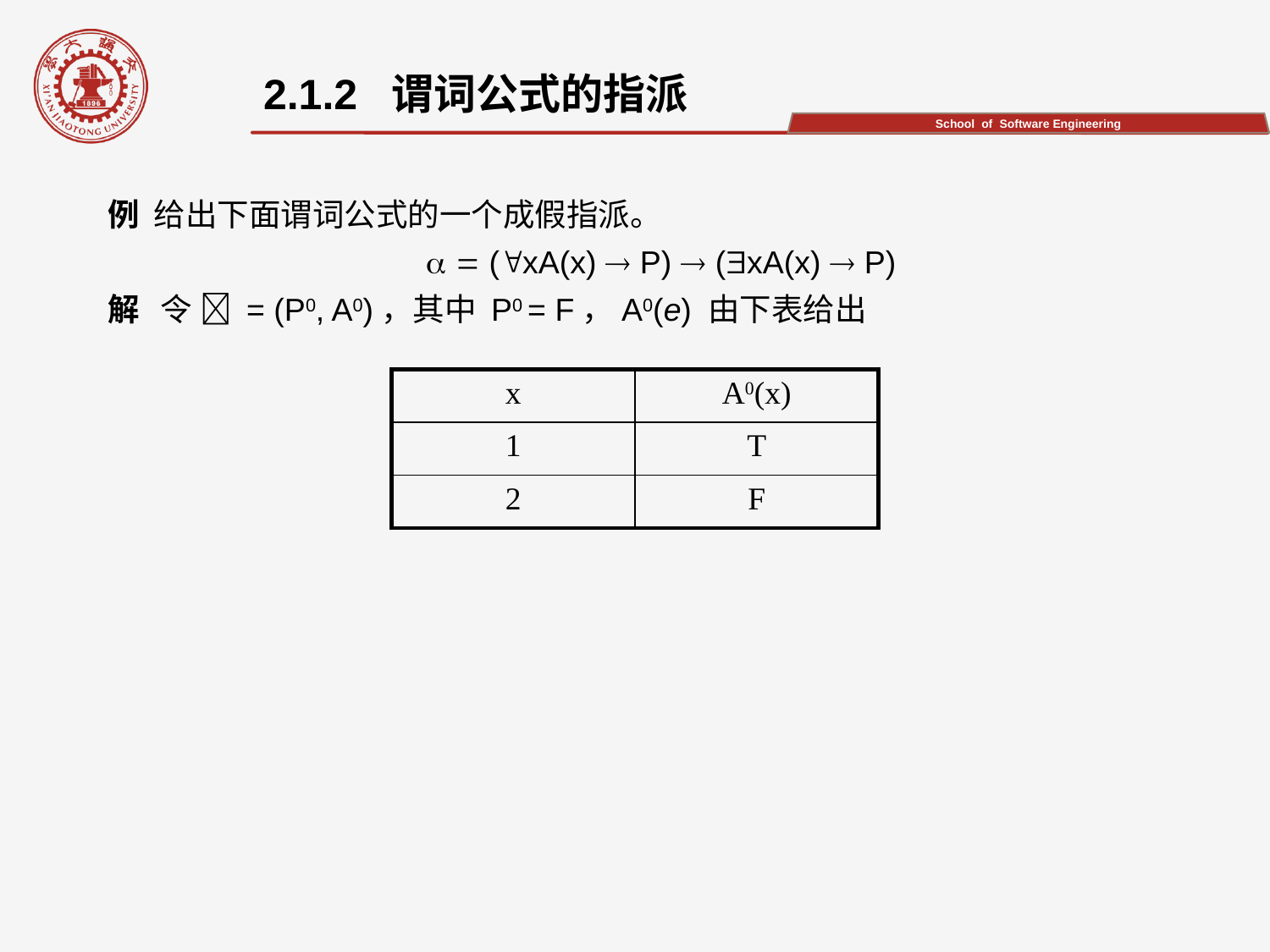

2.1.2  谓词公式的指派
例  给出下面谓词公式的一个成假指派。
α = (∀xA(x) → P) → (∃xA(x) → P)
解   令 π = (P0, A0)，其中 P0 = F，A0(e) 由下表给出

| x | A0(x) |
| --- | --- |
| 1 | T |
| 2 | F |